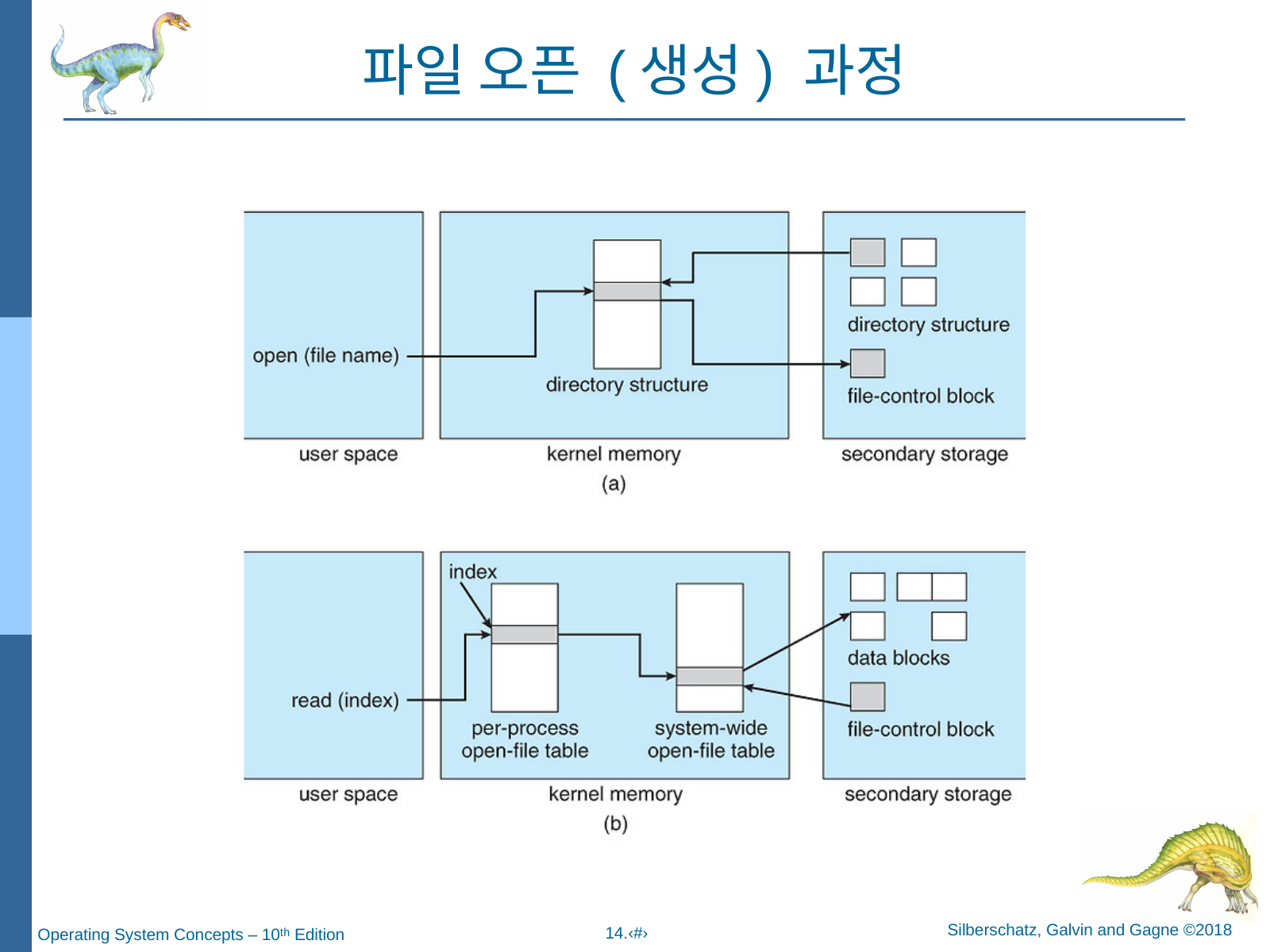

파일 오픈 (생성) 과정

Silberschatz, Galvin and Gagne ©2018
14.‹#›
Operating System Concepts – 10ᵗʰ Edition